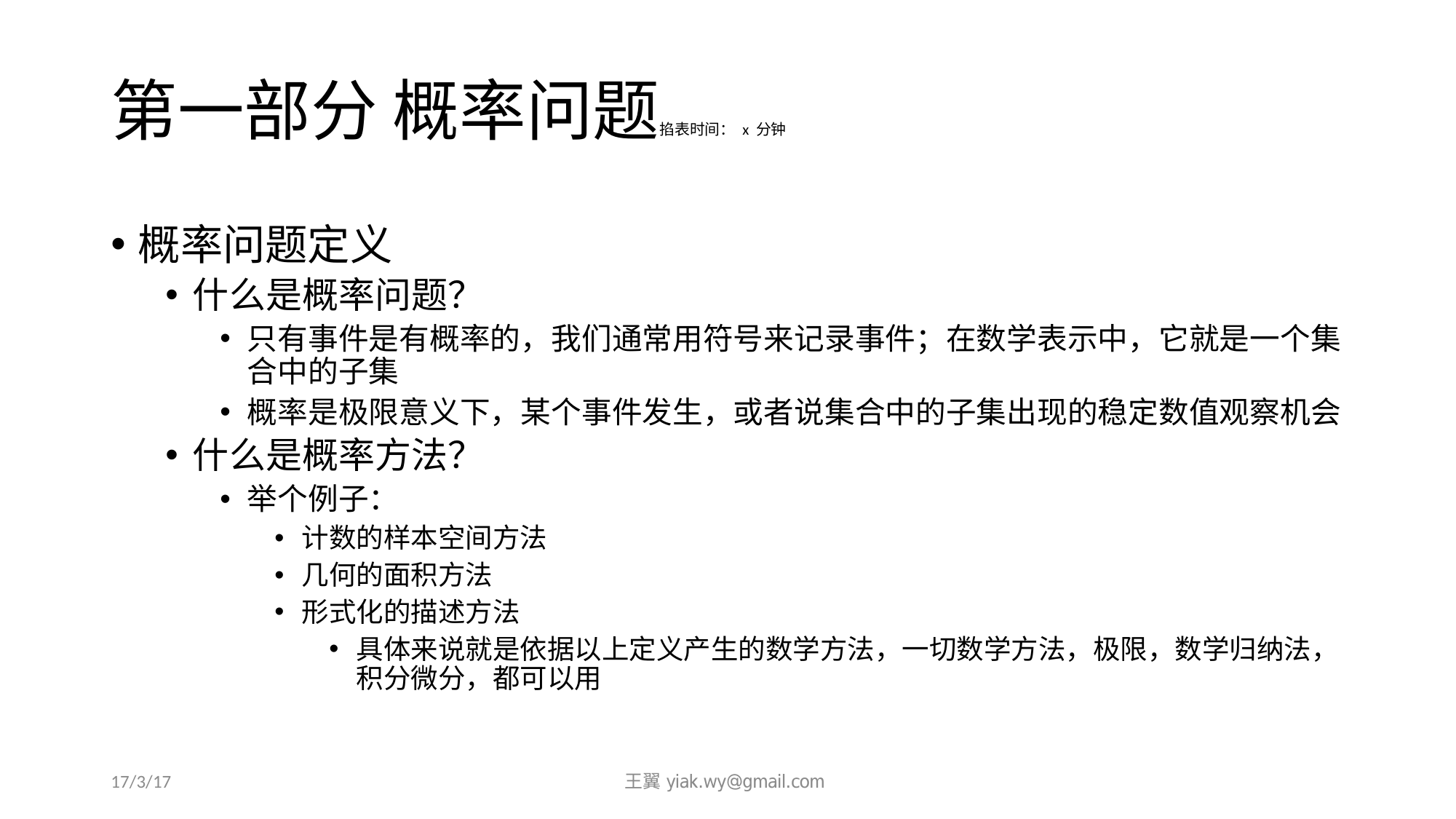

# 第一部分 概率问题掐表时间： x 分钟
概率问题定义
什么是概率问题？
只有事件是有概率的，我们通常用符号来记录事件；在数学表示中，它就是一个集合中的子集
概率是极限意义下，某个事件发生，或者说集合中的子集出现的稳定数值观察机会
什么是概率方法？
举个例子：
计数的样本空间方法
几何的面积方法
形式化的描述方法
具体来说就是依据以上定义产生的数学方法，一切数学方法，极限，数学归纳法，积分微分，都可以用
17/3/17
王翼 yiak.wy@gmail.com